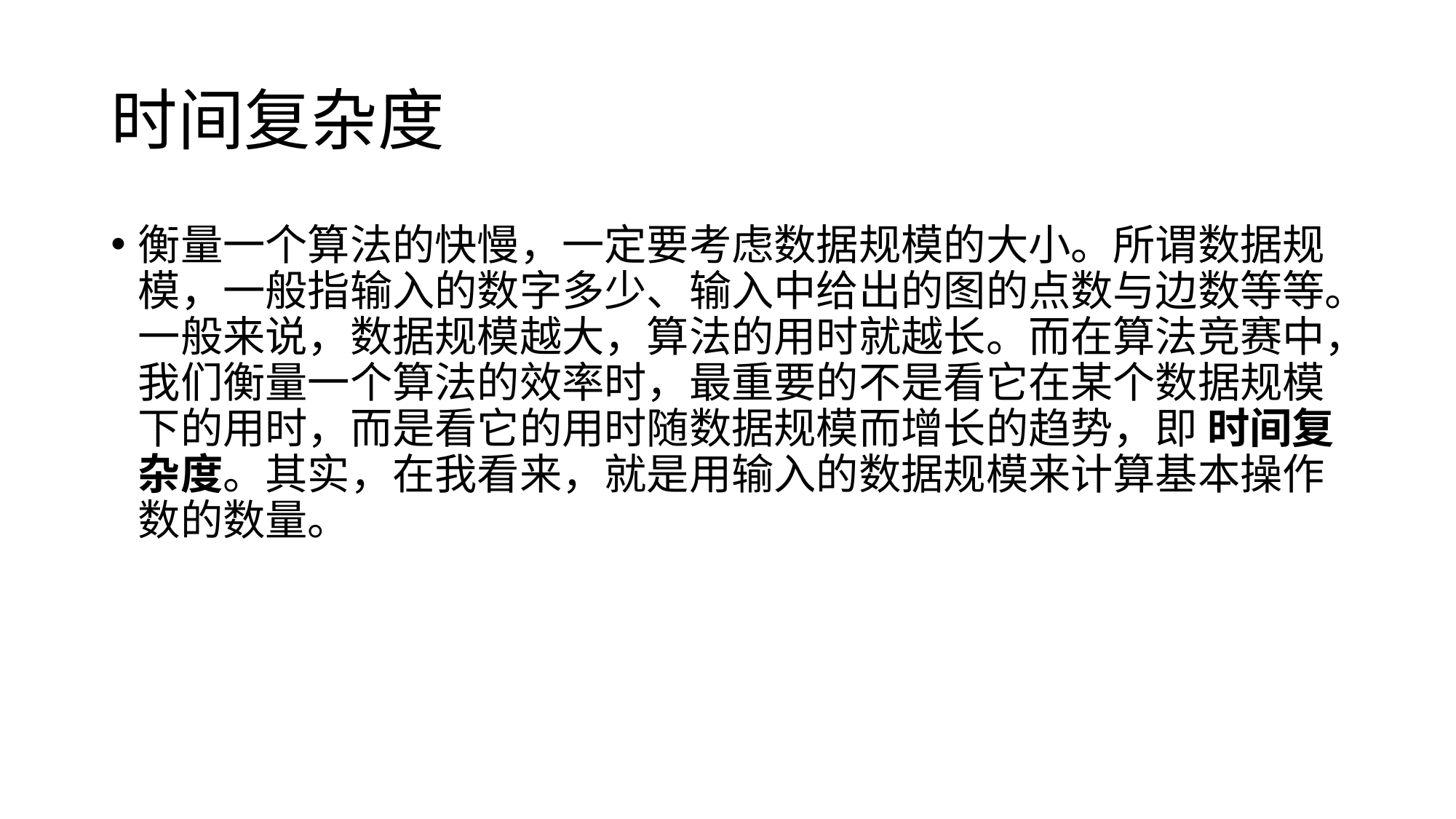

# 时间复杂度
衡量一个算法的快慢，一定要考虑数据规模的大小。所谓数据规模，一般指输入的数字多少、输入中给出的图的点数与边数等等。一般来说，数据规模越大，算法的用时就越长。而在算法竞赛中，我们衡量一个算法的效率时，最重要的不是看它在某个数据规模下的用时，而是看它的用时随数据规模而增长的趋势，即 时间复杂度。其实，在我看来，就是用输入的数据规模来计算基本操作数的数量。